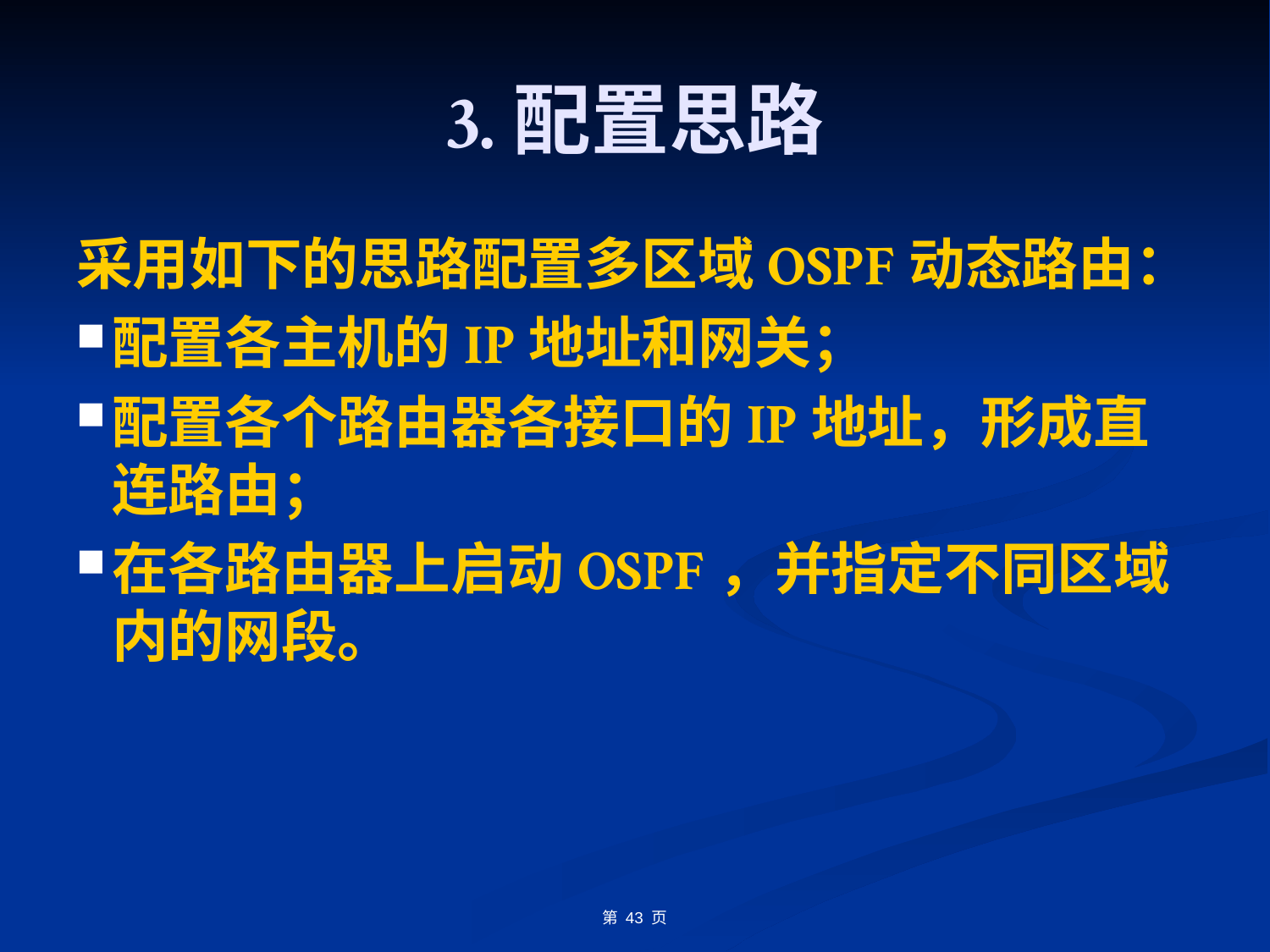

# 3.配置思路
采用如下的思路配置多区域OSPF动态路由：
配置各主机的IP地址和网关；
配置各个路由器各接口的IP地址，形成直连路由；
在各路由器上启动OSPF，并指定不同区域内的网段。

第 43 页